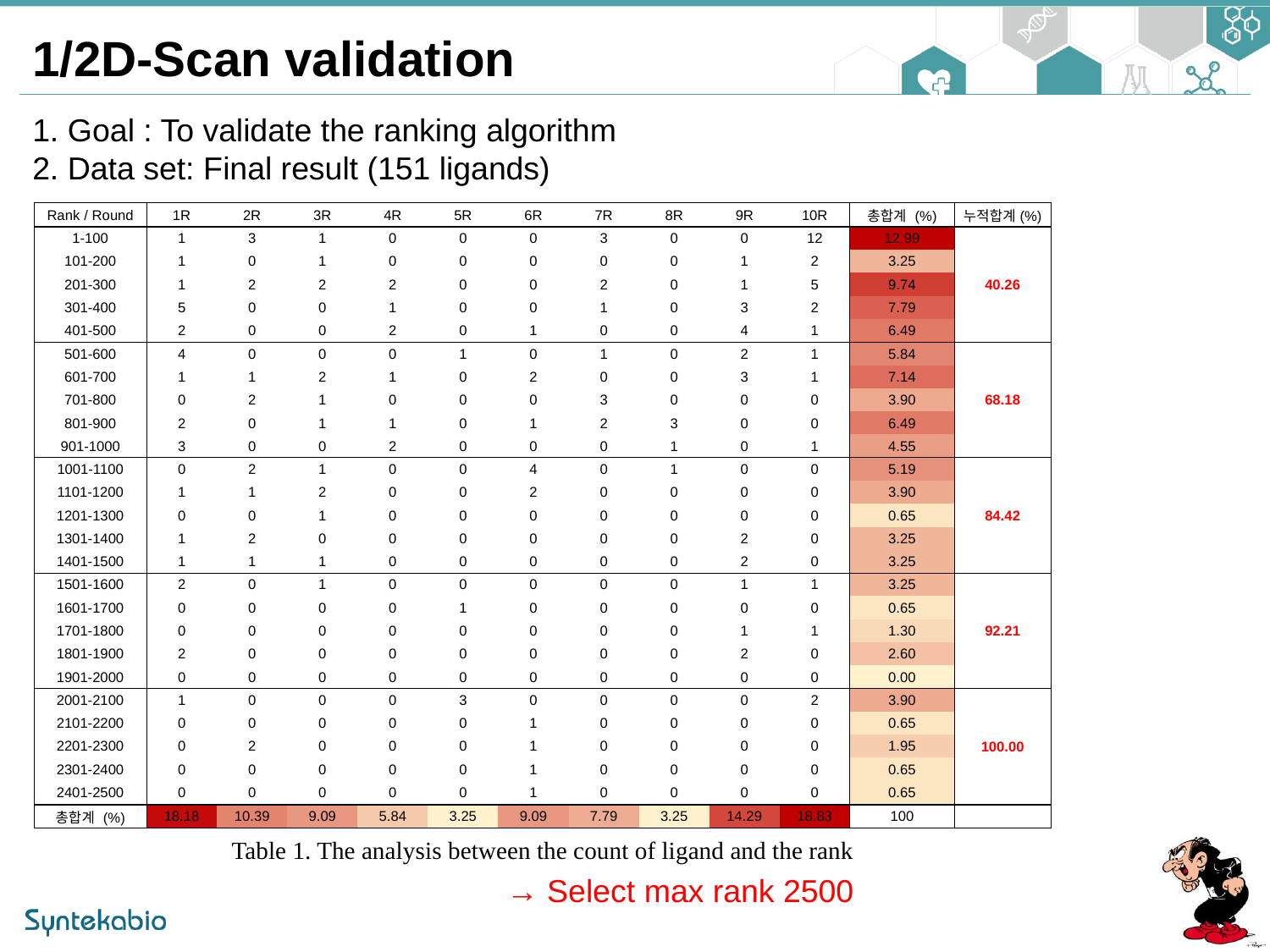

1/2D-Scan validation
1. Goal : To validate the ranking algorithm
2. Data set: Final result (151 ligands)
| Rank / Round | 1R | 2R | 3R | 4R | 5R | 6R | 7R | 8R | 9R | 10R | 총합계 (%) | 누적합계(%) |
| --- | --- | --- | --- | --- | --- | --- | --- | --- | --- | --- | --- | --- |
| 1-100 | 1 | 3 | 1 | 0 | 0 | 0 | 3 | 0 | 0 | 12 | 12.99 | 40.26 |
| 101-200 | 1 | 0 | 1 | 0 | 0 | 0 | 0 | 0 | 1 | 2 | 3.25 |  |
| 201-300 | 1 | 2 | 2 | 2 | 0 | 0 | 2 | 0 | 1 | 5 | 9.74 |  |
| 301-400 | 5 | 0 | 0 | 1 | 0 | 0 | 1 | 0 | 3 | 2 | 7.79 |  |
| 401-500 | 2 | 0 | 0 | 2 | 0 | 1 | 0 | 0 | 4 | 1 | 6.49 |  |
| 501-600 | 4 | 0 | 0 | 0 | 1 | 0 | 1 | 0 | 2 | 1 | 5.84 | 68.18 |
| 601-700 | 1 | 1 | 2 | 1 | 0 | 2 | 0 | 0 | 3 | 1 | 7.14 |  |
| 701-800 | 0 | 2 | 1 | 0 | 0 | 0 | 3 | 0 | 0 | 0 | 3.90 |  |
| 801-900 | 2 | 0 | 1 | 1 | 0 | 1 | 2 | 3 | 0 | 0 | 6.49 |  |
| 901-1000 | 3 | 0 | 0 | 2 | 0 | 0 | 0 | 1 | 0 | 1 | 4.55 |  |
| 1001-1100 | 0 | 2 | 1 | 0 | 0 | 4 | 0 | 1 | 0 | 0 | 5.19 | 84.42 |
| 1101-1200 | 1 | 1 | 2 | 0 | 0 | 2 | 0 | 0 | 0 | 0 | 3.90 |  |
| 1201-1300 | 0 | 0 | 1 | 0 | 0 | 0 | 0 | 0 | 0 | 0 | 0.65 |  |
| 1301-1400 | 1 | 2 | 0 | 0 | 0 | 0 | 0 | 0 | 2 | 0 | 3.25 |  |
| 1401-1500 | 1 | 1 | 1 | 0 | 0 | 0 | 0 | 0 | 2 | 0 | 3.25 |  |
| 1501-1600 | 2 | 0 | 1 | 0 | 0 | 0 | 0 | 0 | 1 | 1 | 3.25 | 92.21 |
| 1601-1700 | 0 | 0 | 0 | 0 | 1 | 0 | 0 | 0 | 0 | 0 | 0.65 |  |
| 1701-1800 | 0 | 0 | 0 | 0 | 0 | 0 | 0 | 0 | 1 | 1 | 1.30 |  |
| 1801-1900 | 2 | 0 | 0 | 0 | 0 | 0 | 0 | 0 | 2 | 0 | 2.60 |  |
| 1901-2000 | 0 | 0 | 0 | 0 | 0 | 0 | 0 | 0 | 0 | 0 | 0.00 |  |
| 2001-2100 | 1 | 0 | 0 | 0 | 3 | 0 | 0 | 0 | 0 | 2 | 3.90 | 100.00 |
| 2101-2200 | 0 | 0 | 0 | 0 | 0 | 1 | 0 | 0 | 0 | 0 | 0.65 |  |
| 2201-2300 | 0 | 2 | 0 | 0 | 0 | 1 | 0 | 0 | 0 | 0 | 1.95 |  |
| 2301-2400 | 0 | 0 | 0 | 0 | 0 | 1 | 0 | 0 | 0 | 0 | 0.65 |  |
| 2401-2500 | 0 | 0 | 0 | 0 | 0 | 1 | 0 | 0 | 0 | 0 | 0.65 |  |
| 총합계 (%) | 18.18 | 10.39 | 9.09 | 5.84 | 3.25 | 9.09 | 7.79 | 3.25 | 14.29 | 18.83 | 100 |  |
Table 1. The analysis between the count of ligand and the rank
→ Select max rank 2500